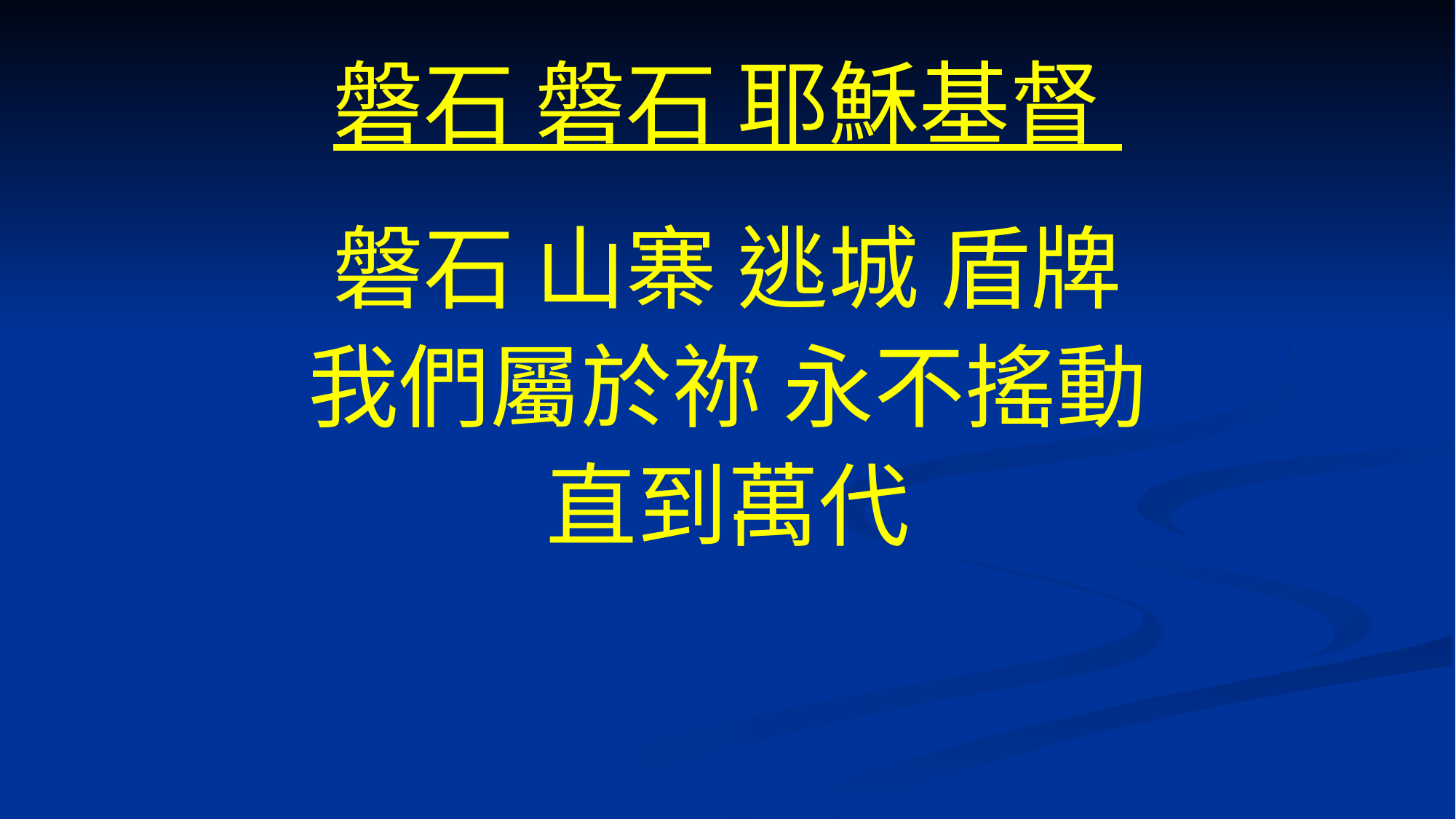

# 磐石 磐石 耶穌基督
磐石 山寨 逃城 盾牌
我們屬於祢 永不搖動
直到萬代